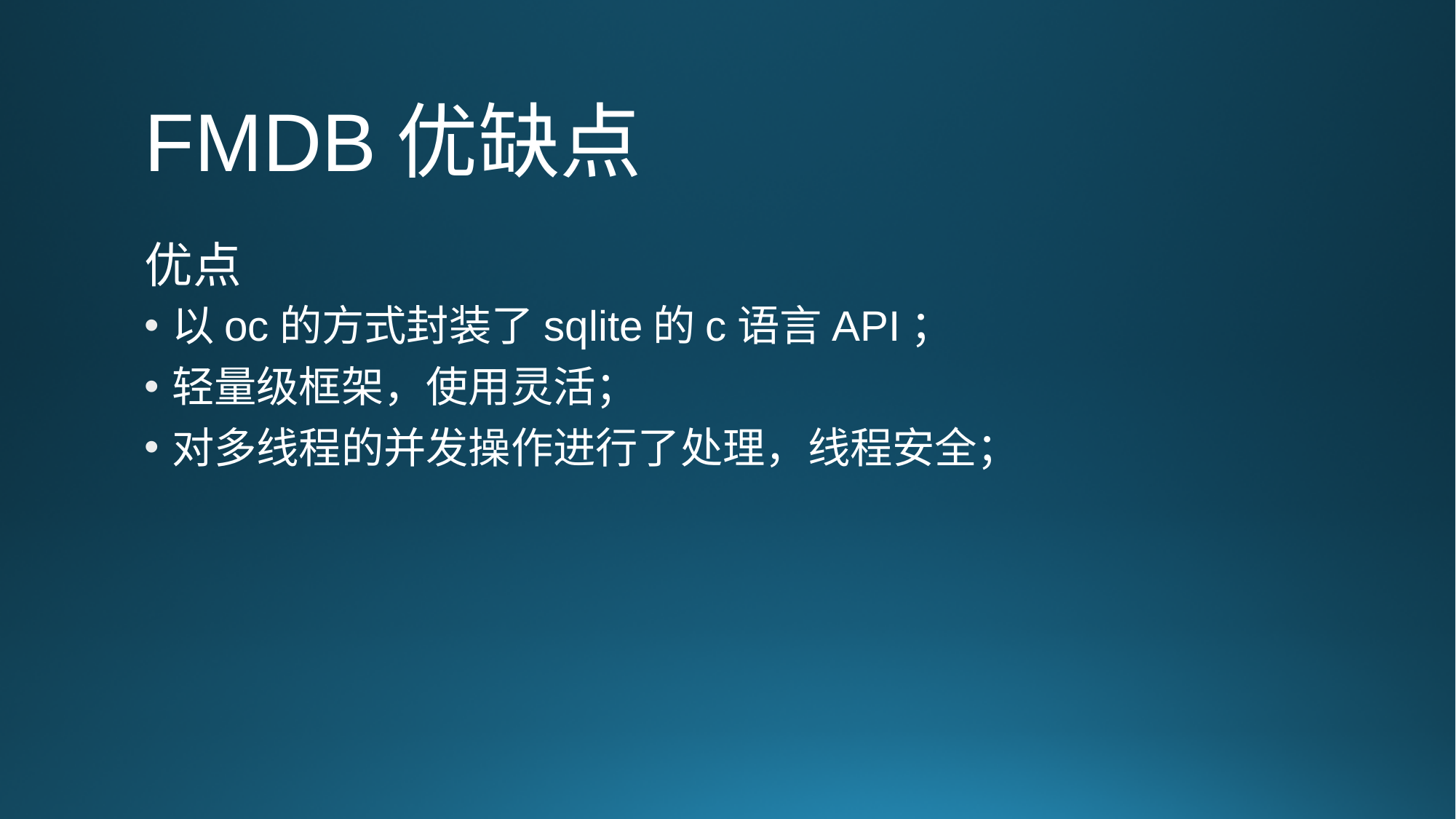

# FMDB优缺点
优点
以oc的方式封装了sqlite的c语言API；
轻量级框架，使用灵活；
对多线程的并发操作进行了处理，线程安全；